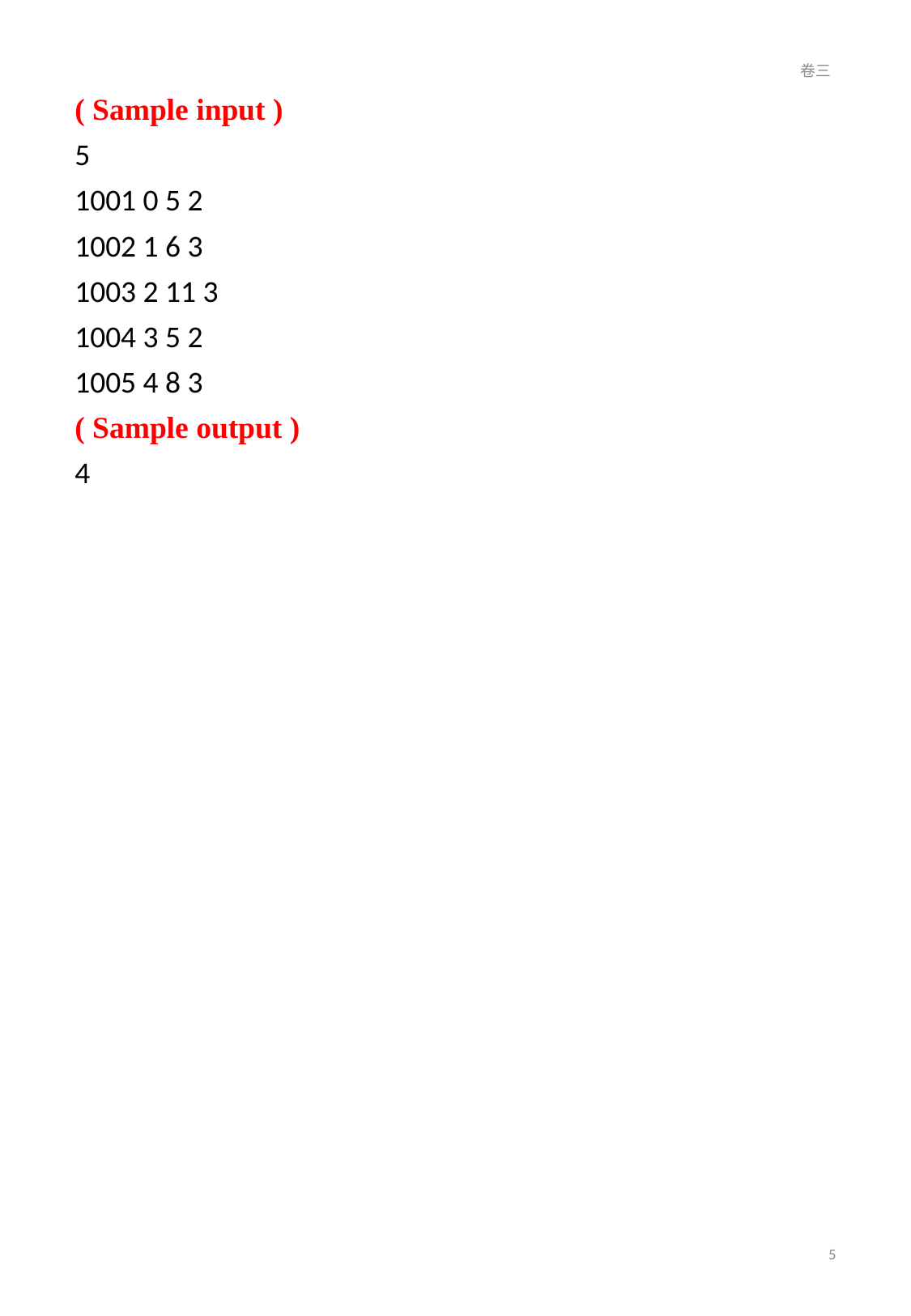

卷三
( Sample input )
5
1001 0 5 2
1002 1 6 3
1003 2 11 3
1004 3 5 2
1005 4 8 3
( Sample output )
4
5